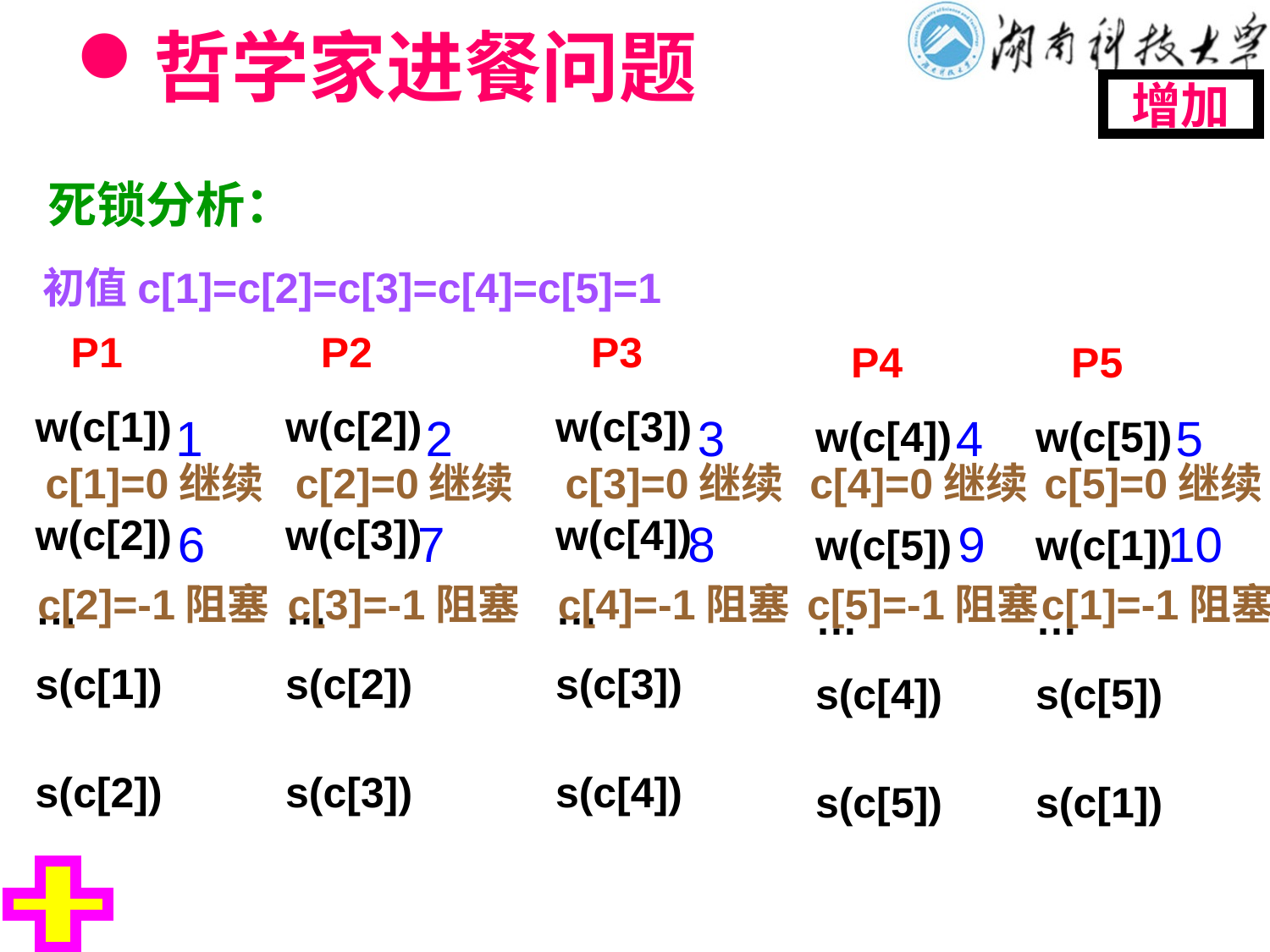

# 哲学家进餐问题
增加
死锁分析：
初值c[1]=c[2]=c[3]=c[4]=c[5]=1
   P1
w(c[1])
w(c[2])
…
s(c[1])
s(c[2])
   P2
w(c[2])
w(c[3])
…
s(c[2])
s(c[3])
   P3
w(c[3])
w(c[4])
…
s(c[3])
s(c[4])
   P4
w(c[4])
w(c[5])
…
s(c[4])
s(c[5])
   P5
w(c[5])
w(c[1])
…
s(c[5])
s(c[1])
1
2
3
4
5
c[1]=0继续
c[2]=0继续
c[3]=0继续
c[4]=0继续
c[5]=0继续
6
7
8
9
10
c[2]=-1阻塞
c[3]=-1阻塞
c[4]=-1阻塞
c[5]=-1阻塞
c[1]=-1阻塞